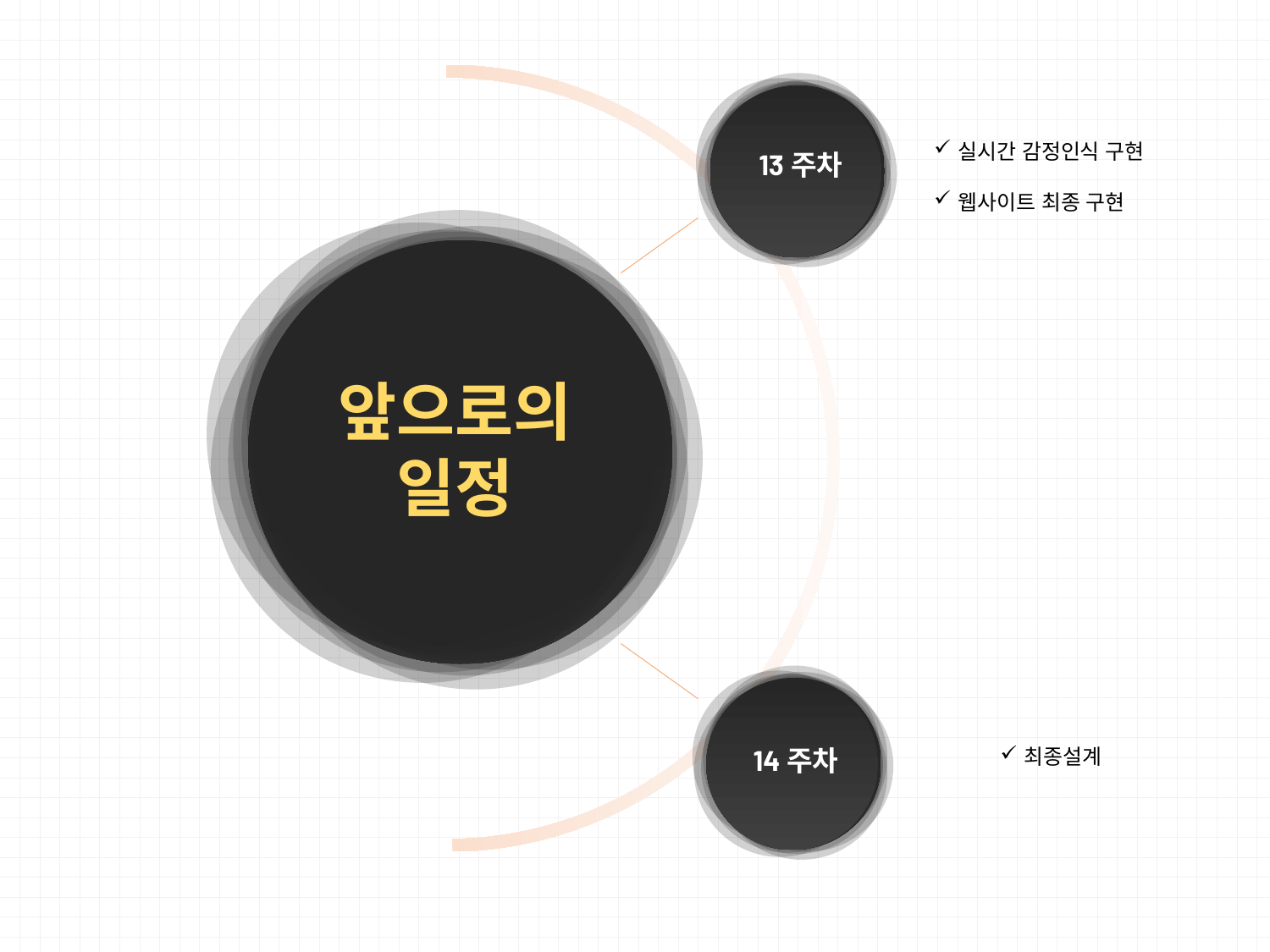

실시간 감정인식 구현
웹사이트 최종 구현
13주차

앞으로의
일정

14주차
최종설계